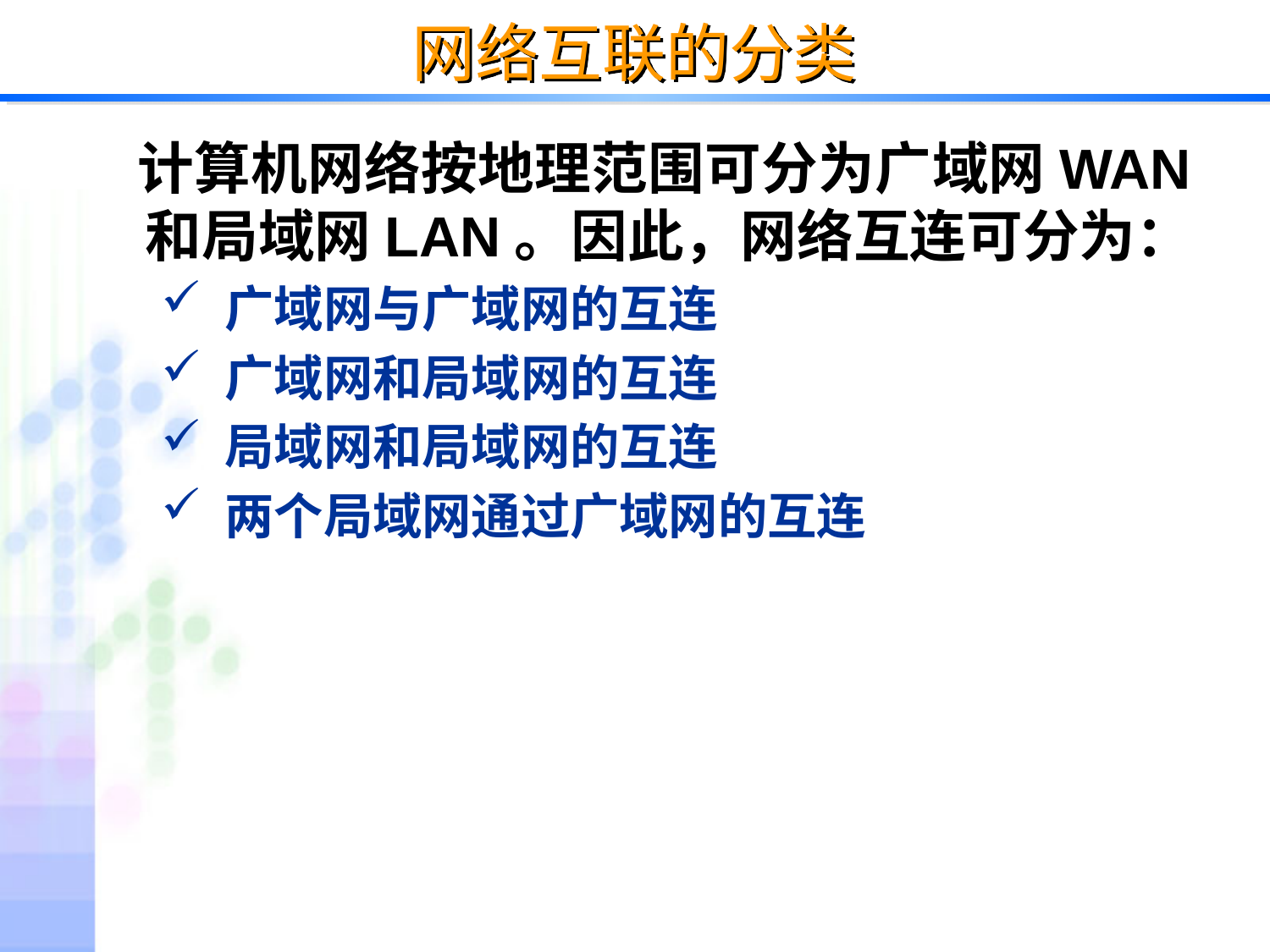

# 网络互联的分类
  计算机网络按地理范围可分为广域网WAN和局域网LAN。因此，网络互连可分为：
 广域网与广域网的互连
 广域网和局域网的互连
 局域网和局域网的互连
 两个局域网通过广域网的互连